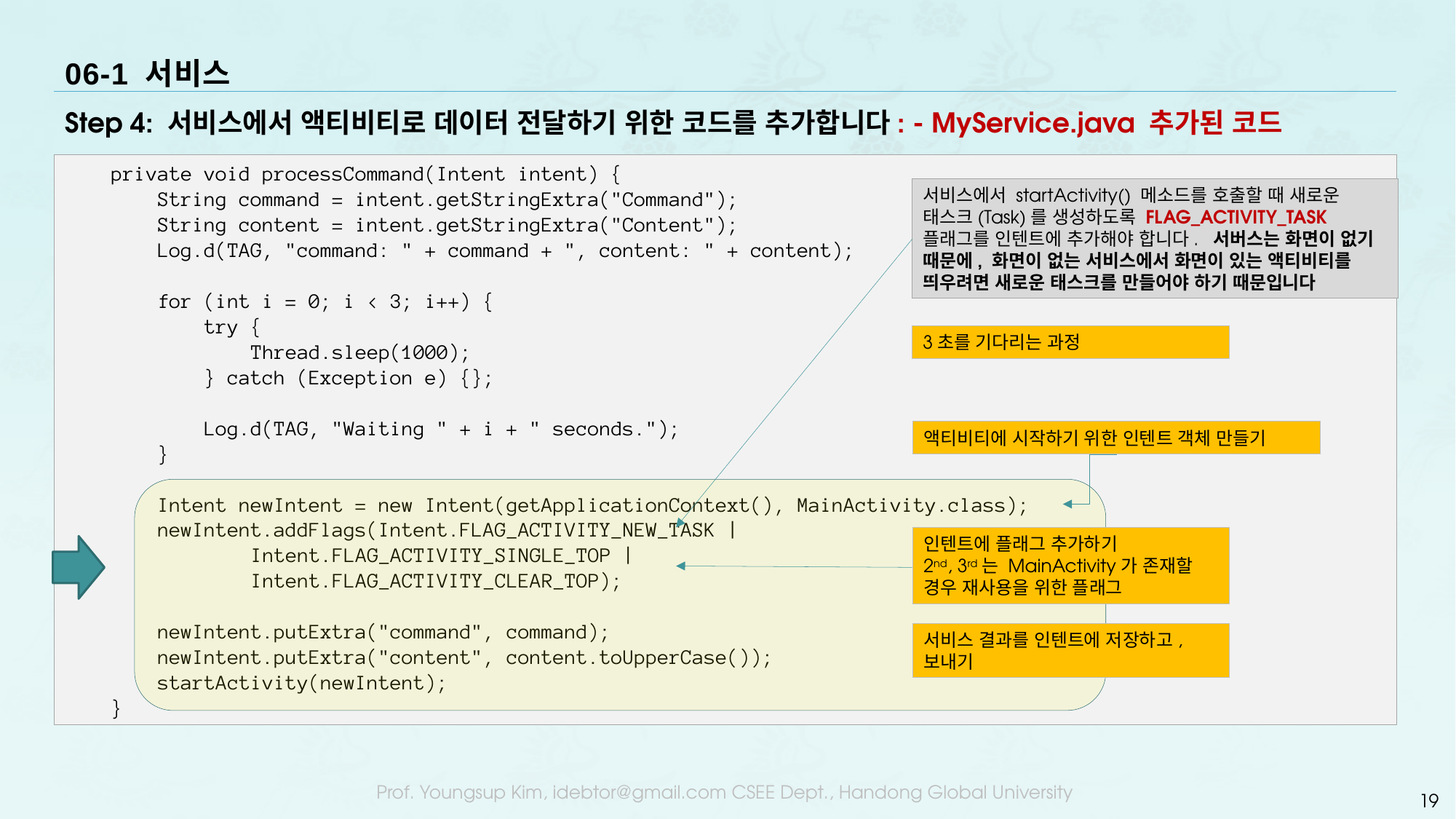

# 06-1 서비스
Step 4: 서비스에서 액티비티로 데이터 전달하기 위한 코드를 추가합니다: - MyService.java 추가된 코드

    private void processCommand(Intent intent) {
        String command = intent.getStringExtra("Command");
        String content = intent.getStringExtra("Content");
        Log.d(TAG, "command: " + command + ", content: " + content);

        for (int i = 0; i < 3; i++) {
            try {
                Thread.sleep(1000);
            } catch (Exception e) {};

            Log.d(TAG, "Waiting " + i + " seconds.");
        }

        Intent newIntent = new Intent(getApplicationContext(), MainActivity.class);
        newIntent.addFlags(Intent.FLAG_ACTIVITY_NEW_TASK |
                Intent.FLAG_ACTIVITY_SINGLE_TOP |
                Intent.FLAG_ACTIVITY_CLEAR_TOP);

        newIntent.putExtra("command", command);
        newIntent.putExtra("content", content.toUpperCase());
        startActivity(newIntent);
    }
서비스에서 startActivity() 메소드를 호출할 때 새로운 태스크(Task)를 생성하도록 FLAG_ACTIVITY_TASK 플래그를 인텐트에 추가해야 합니다.  서버스는 화면이 없기 때문에, 화면이 없는 서비스에서 화면이 있는 액티비티를 띄우려면 새로운 태스크를 만들어야 하기 때문입니다
3초를 기다리는 과정
액티비티에 시작하기 위한 인텐트 객체 만들기

인텐트에 플래그 추가하기
2nd, 3rd는 MainActivity가 존재할 경우 재사용을 위한 플래그

서비스 결과를 인텐트에 저장하고,
보내기
19